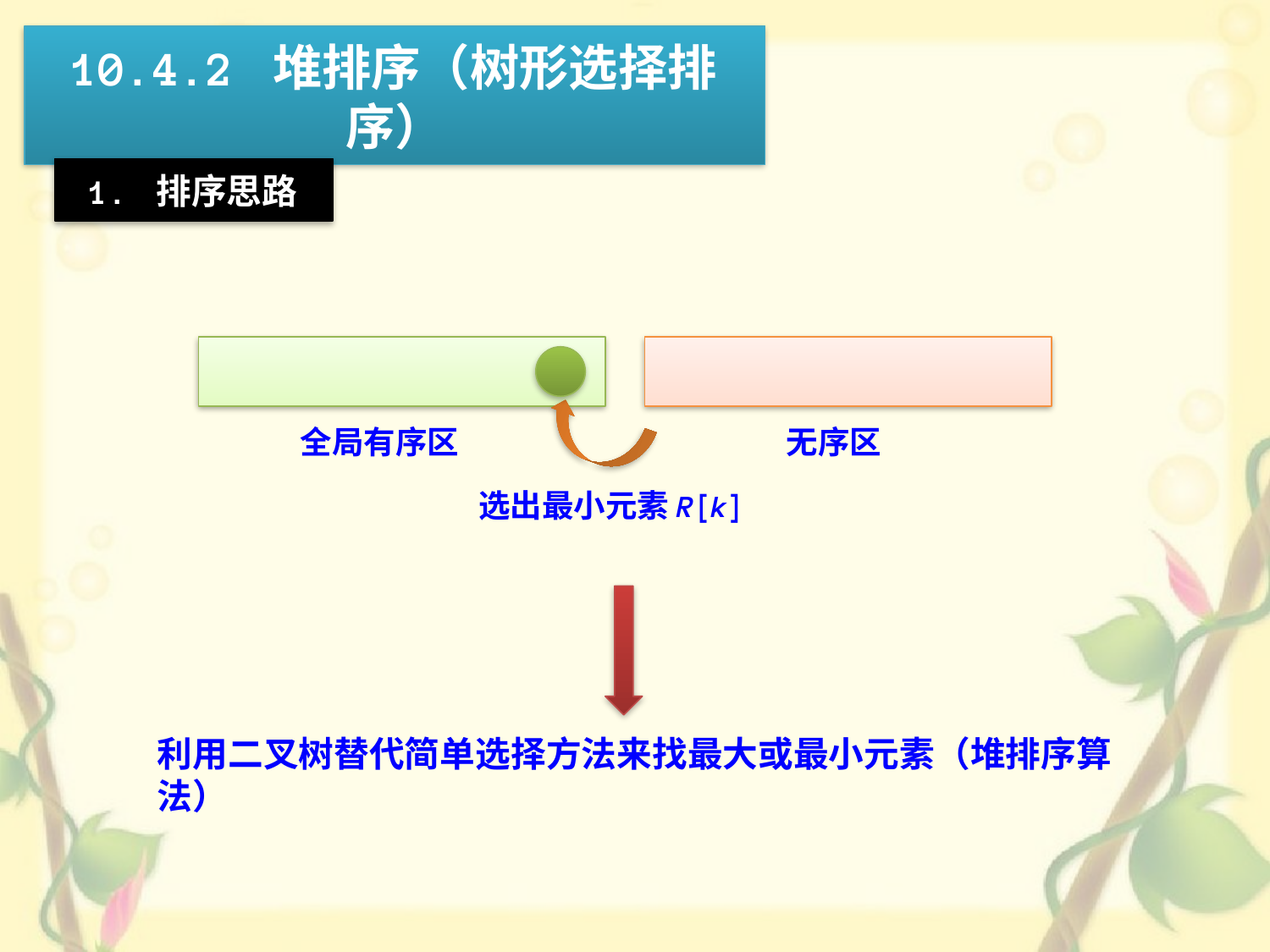

10.4.2 堆排序（树形选择排序）
1. 排序思路

选出最小元素R[k]
全局有序区
无序区

利用二叉树替代简单选择方法来找最大或最小元素（堆排序算法）